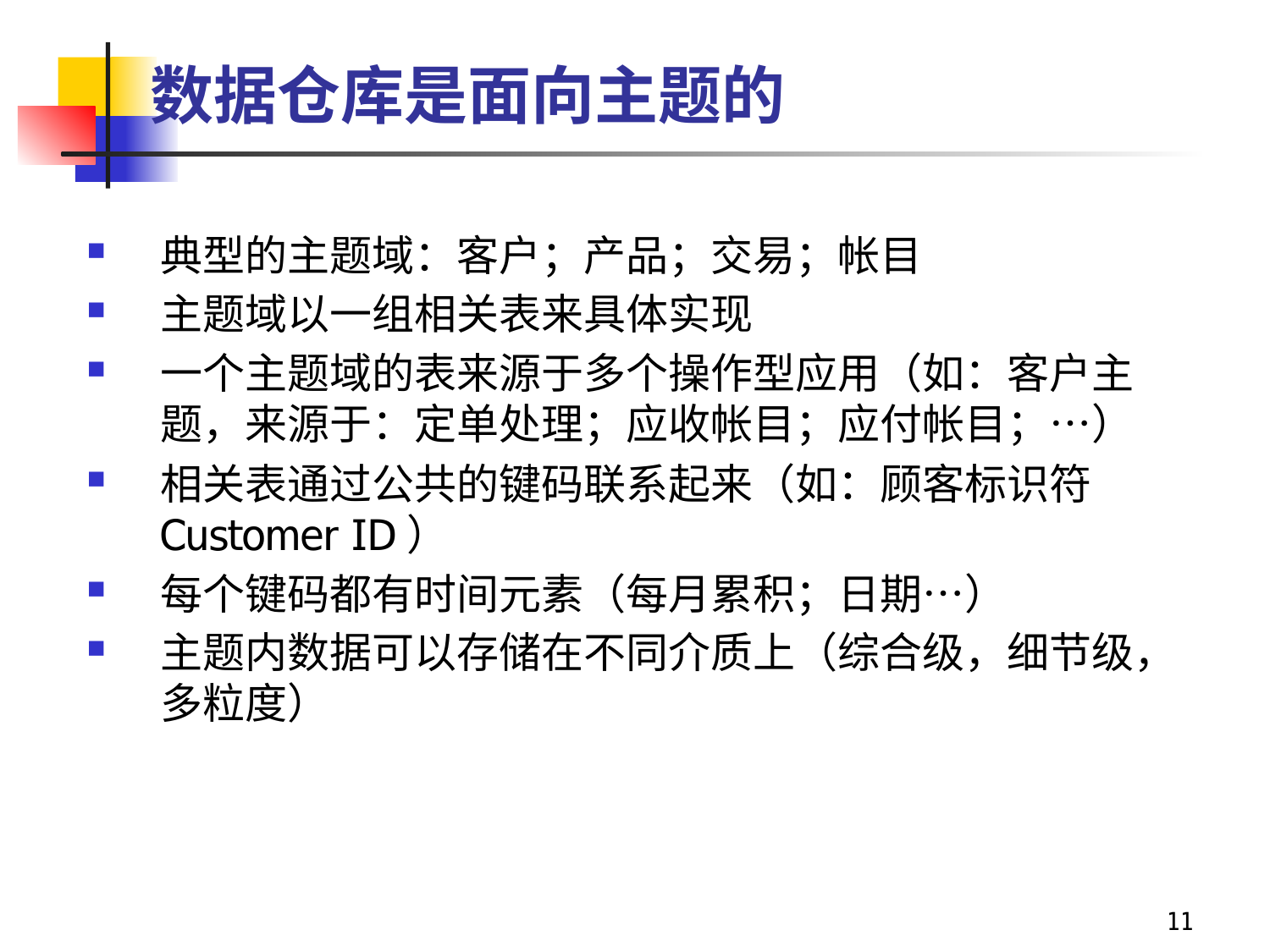

# 数据仓库是面向主题的
典型的主题域：客户；产品；交易；帐目
主题域以一组相关表来具体实现
一个主题域的表来源于多个操作型应用（如：客户主题，来源于：定单处理；应收帐目；应付帐目；…）
相关表通过公共的键码联系起来（如：顾客标识符Customer ID）
每个键码都有时间元素（每月累积；日期…）
主题内数据可以存储在不同介质上（综合级，细节级，多粒度）
11